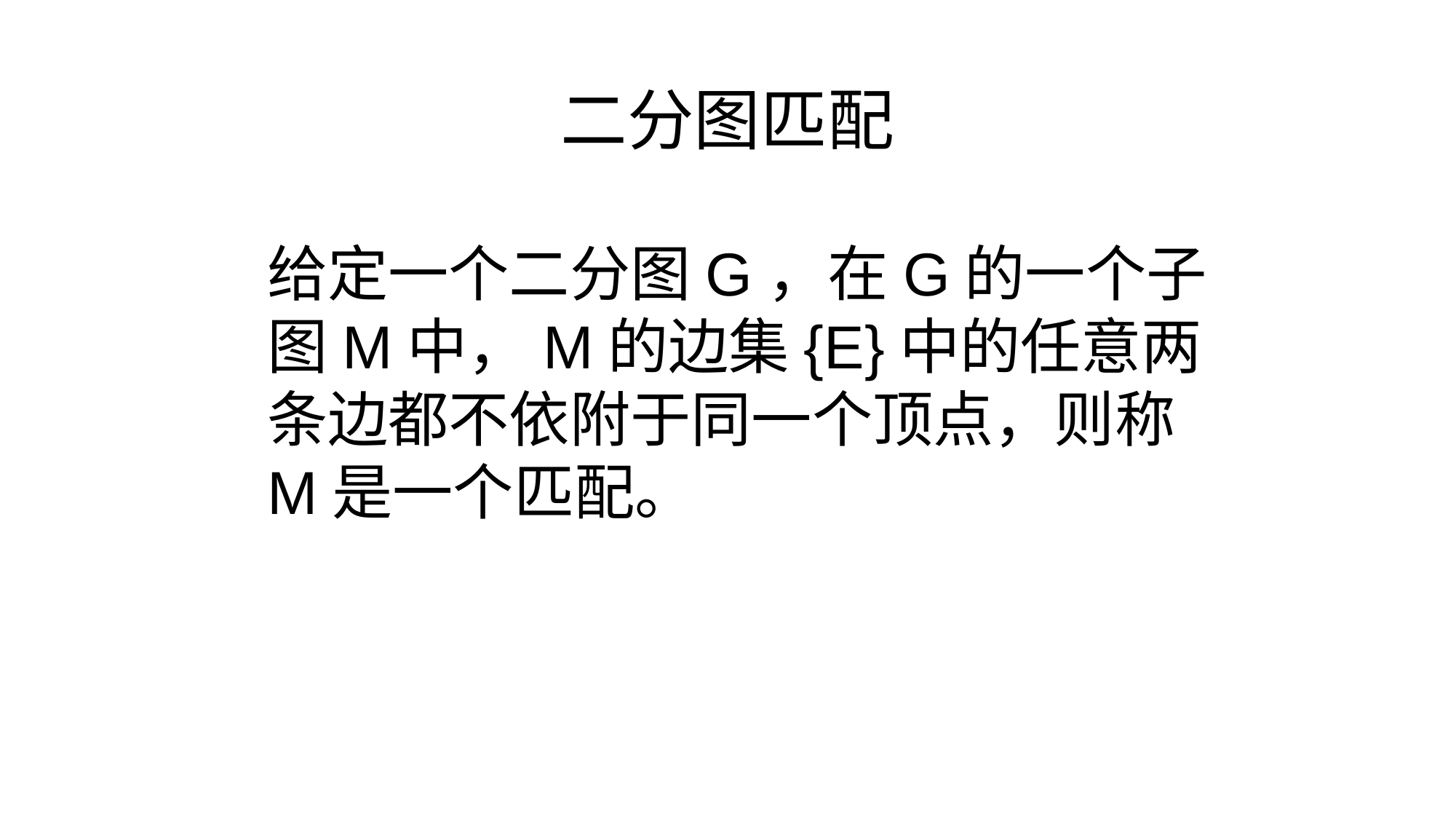

# 二分图匹配
给定一个二分图G，在G的一个子图M中，M的边集{E}中的任意两条边都不依附于同一个顶点，则称M是一个匹配。